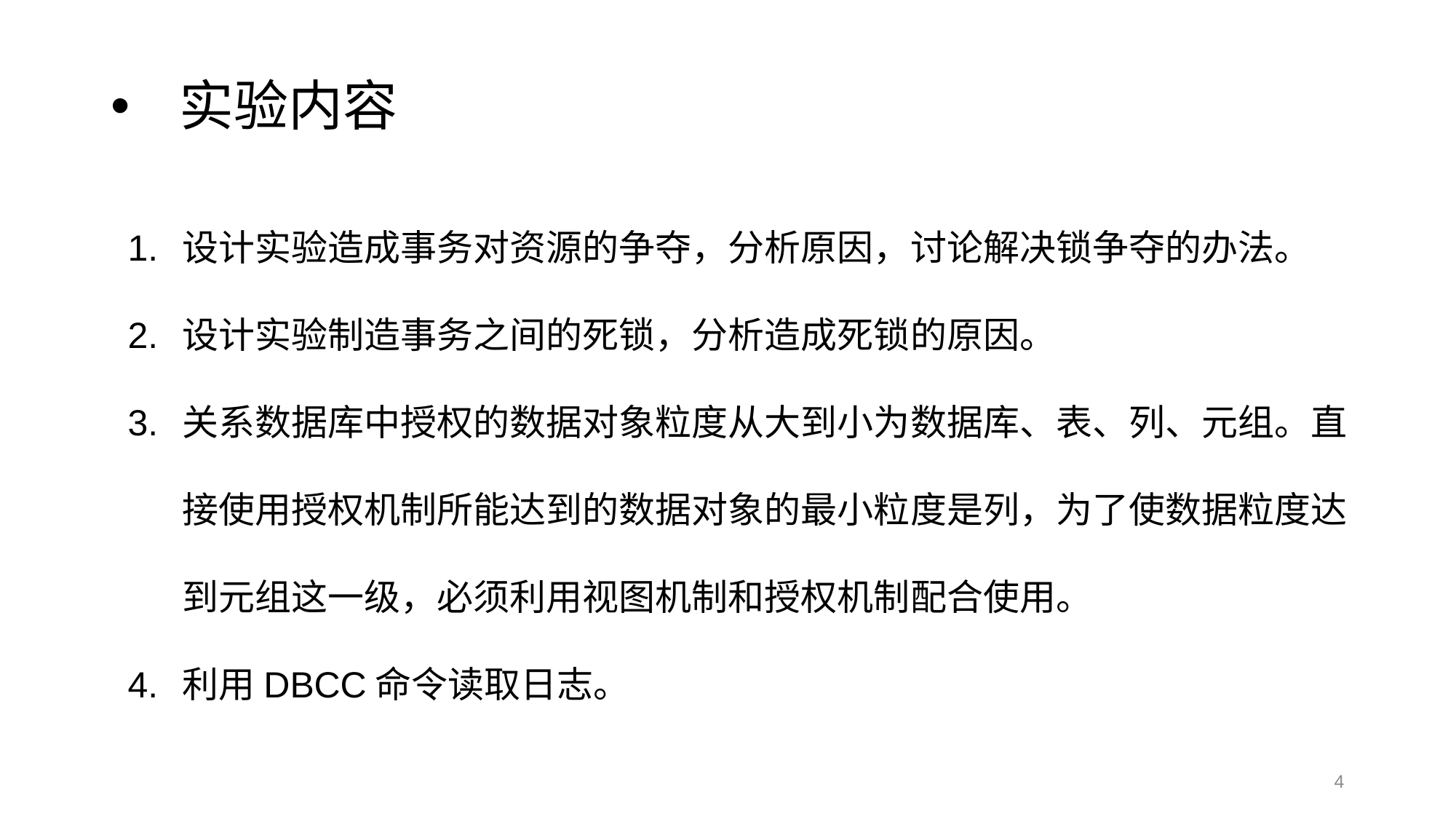

# 实验内容
设计实验造成事务对资源的争夺，分析原因，讨论解决锁争夺的办法。
设计实验制造事务之间的死锁，分析造成死锁的原因。
关系数据库中授权的数据对象粒度从大到小为数据库、表、列、元组。直接使用授权机制所能达到的数据对象的最小粒度是列，为了使数据粒度达到元组这一级，必须利用视图机制和授权机制配合使用。
利用DBCC命令读取日志。
4